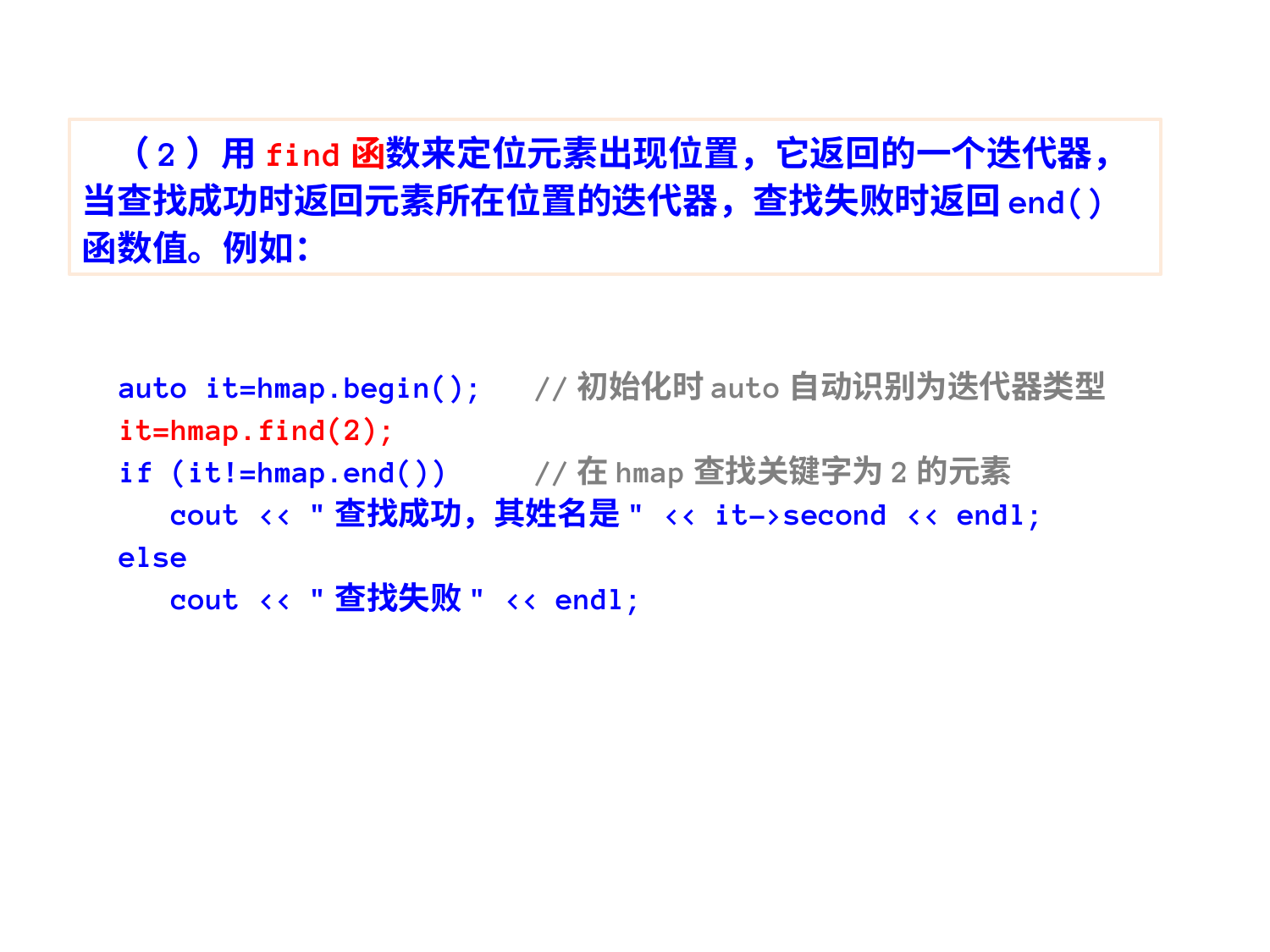

（2）用find函数来定位元素出现位置，它返回的一个迭代器，当查找成功时返回元素所在位置的迭代器，查找失败时返回end()函数值。例如：
auto it=hmap.begin();	  //初始化时auto自动识别为迭代器类型
it=hmap.find(2);
if (it!=hmap.end())	  //在hmap查找关键字为2的元素
   cout << "查找成功，其姓名是" << it->second << endl;
else
   cout << "查找失败" << endl;